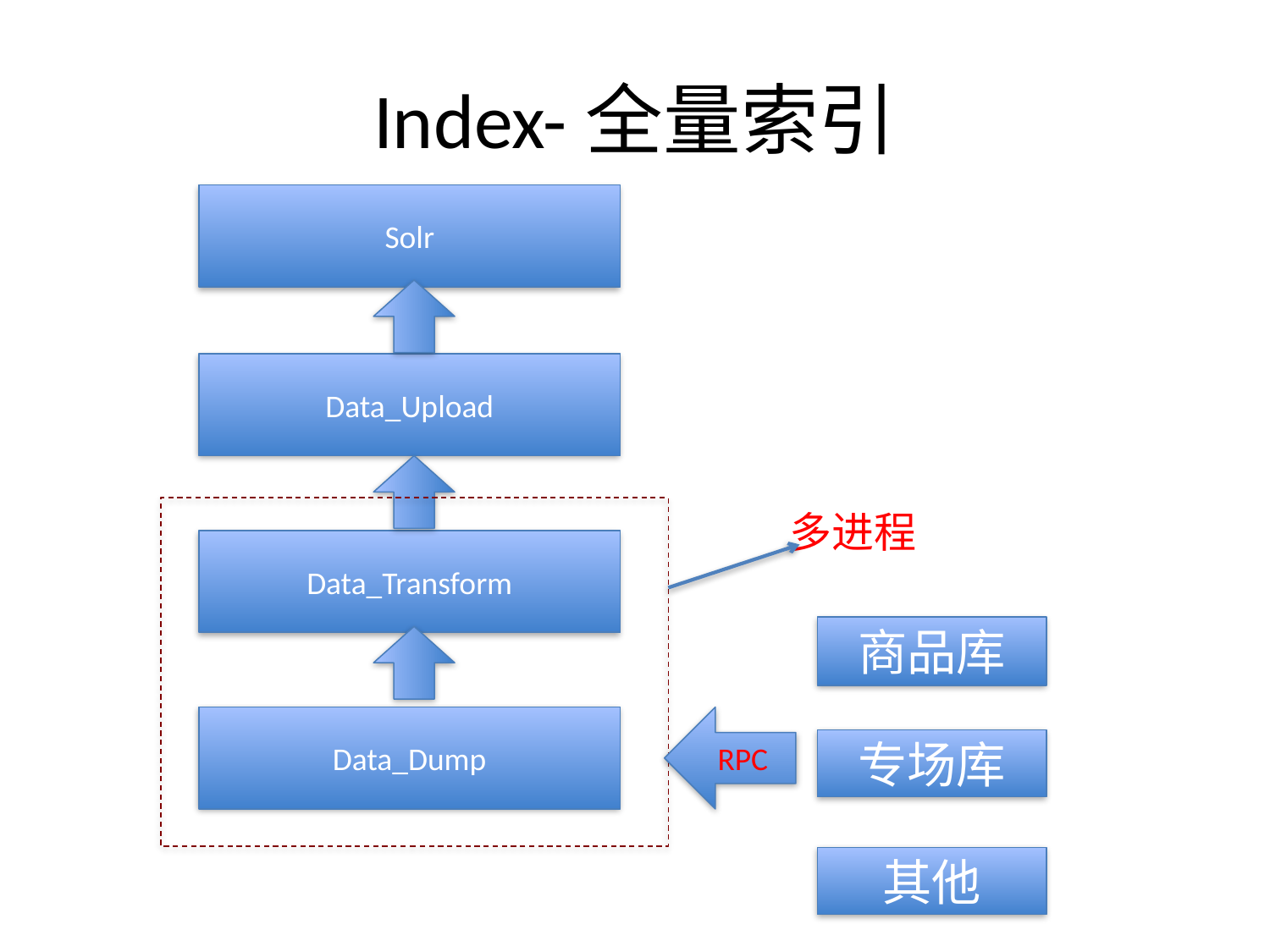

# Index-全量索引
Solr

Data_Upload

多进程
Data_Transform
商品库

RPC
Data_Dump
专场库
其他